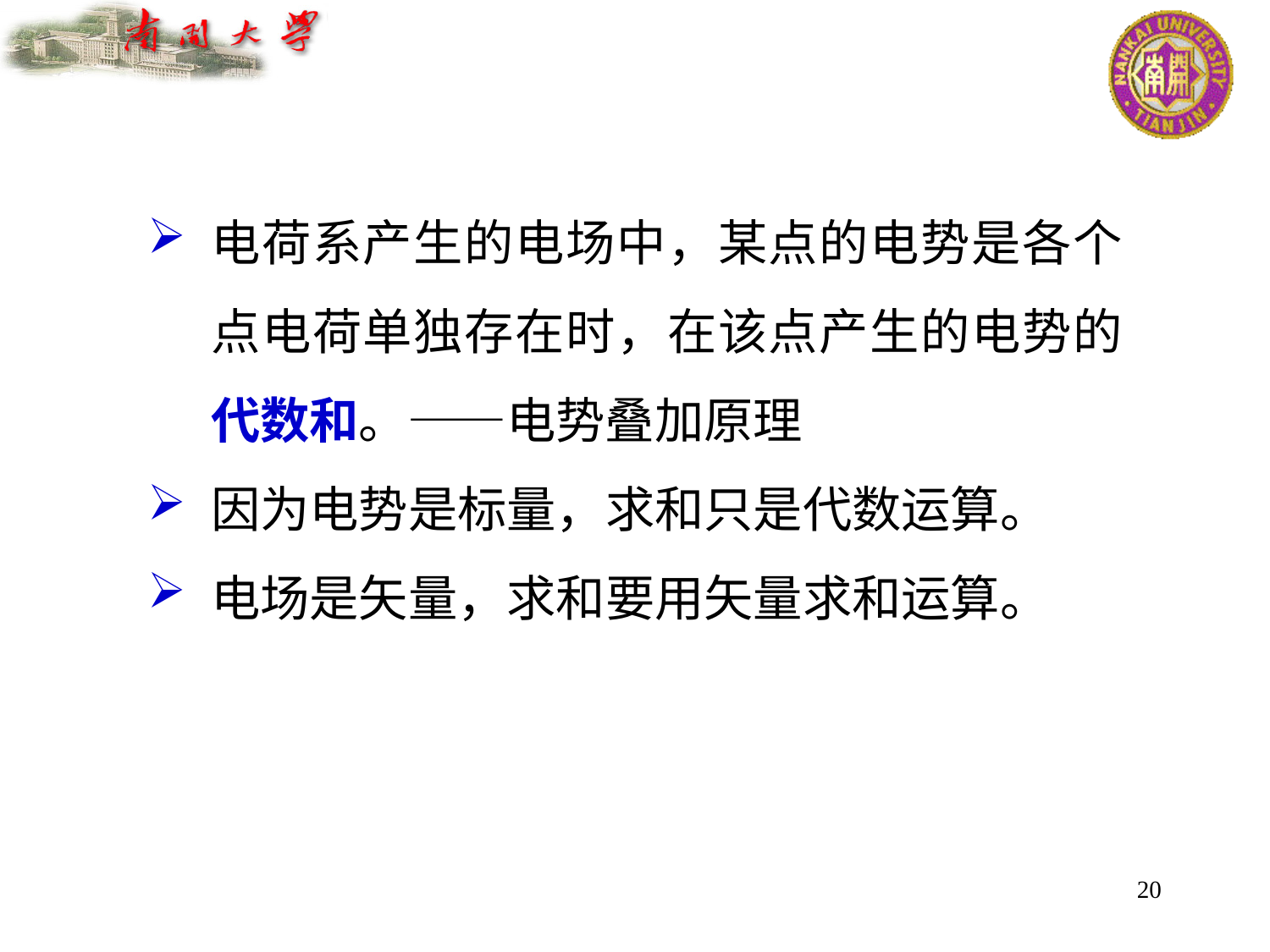

电荷系产生的电场中，某点的电势是各个点电荷单独存在时，在该点产生的电势的代数和。——电势叠加原理
因为电势是标量，求和只是代数运算。
电场是矢量，求和要用矢量求和运算。
20